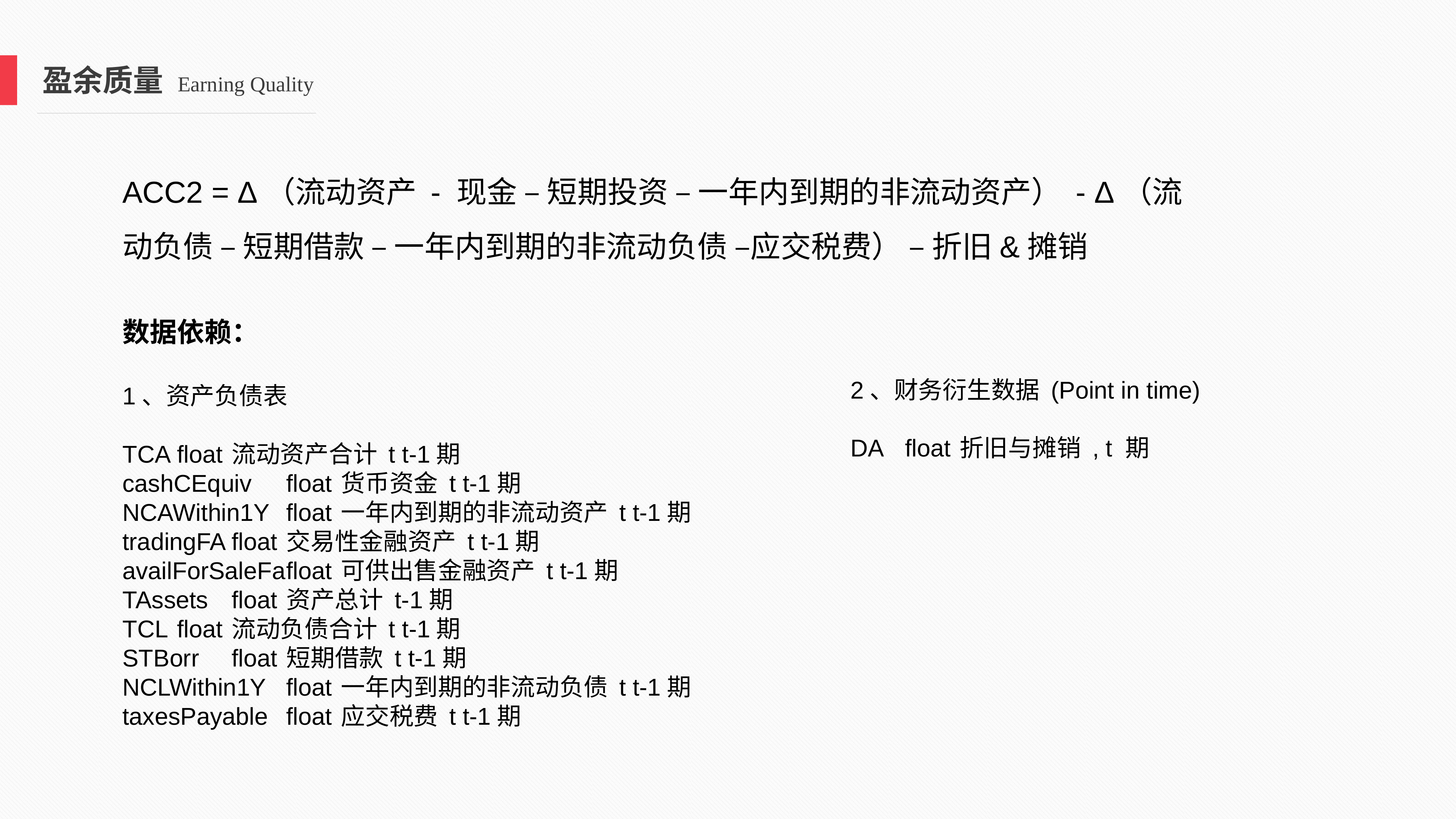

盈余质量 Earning Quality
ACC2 = Δ（流动资产 - 现金 – 短期投资 – 一年内到期的非流动资产） - Δ（流动负债 – 短期借款 – 一年内到期的非流动负债 –应交税费） – 折旧&摊销
数据依赖：

1、资产负债表

TCA	float	流动资产合计 t t-1期
cashCEquiv	float	货币资金 t t-1期
NCAWithin1Y	float	一年内到期的非流动资产 t t-1期
tradingFA	float	交易性金融资产 t t-1期
availForSaleFa	float	可供出售金融资产 t t-1期
TAssets	float	资产总计 t-1期
TCL	float	流动负债合计 t t-1期
STBorr	float	短期借款 t t-1期
NCLWithin1Y	float	一年内到期的非流动负债 t t-1期
taxesPayable	float	应交税费 t t-1期
2、财务衍生数据 (Point in time)

DA	float	折旧与摊销 , t 期